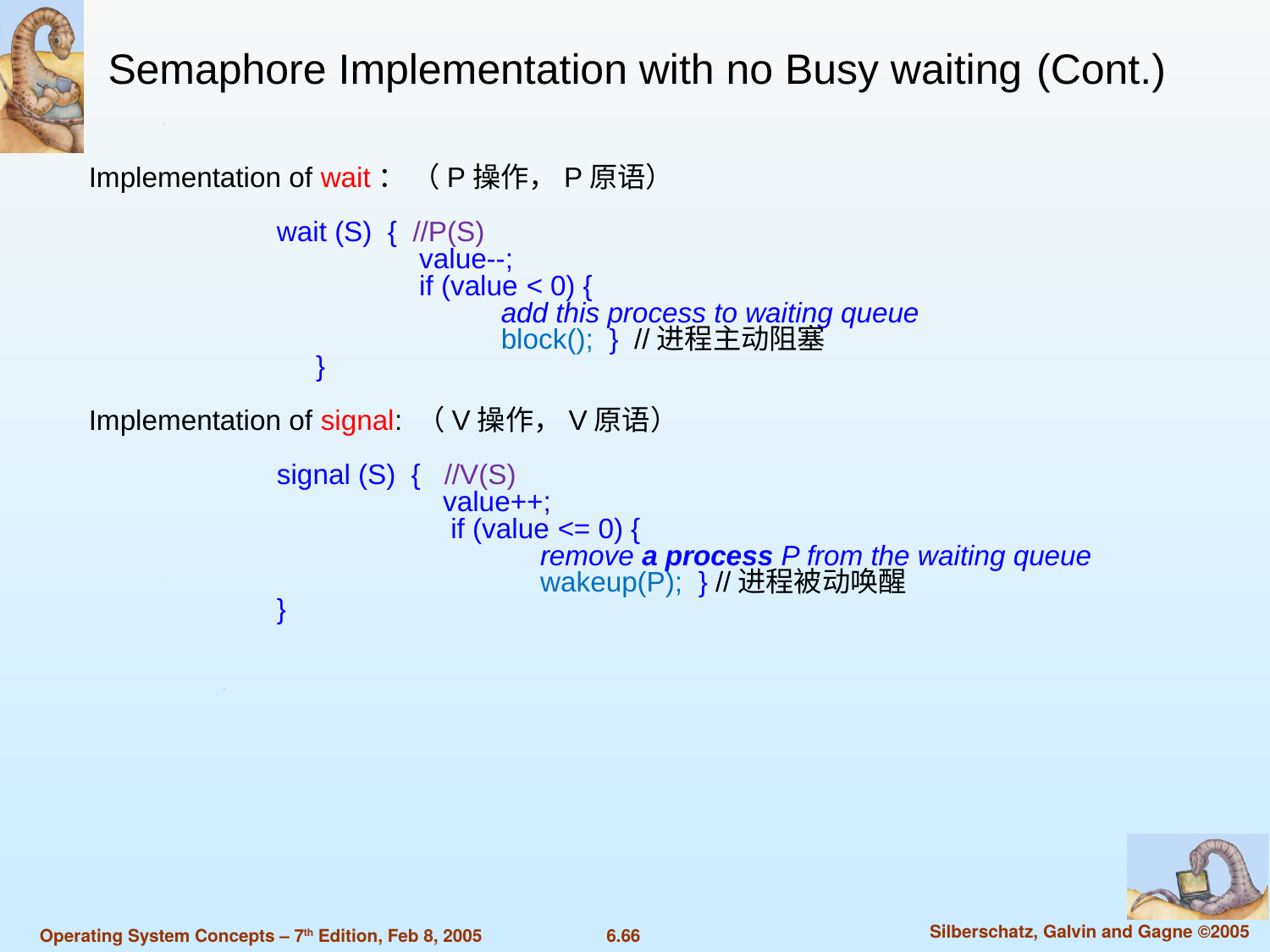

Semaphore Implementation with no Busy waiting (Cont.)
Implementation of wait： （P操作，P原语）

                        wait (S)  {  //P(S)
	                          value--;
	                          if (value < 0) {
			    add this process to waiting queue
			    block();  }  //进程主动阻塞
                             }

Implementation of signal: （V操作，V原语）

                        signal (S)  {   //V(S)
	                             value++;
	                              if (value <= 0) {
			         remove a process P from the waiting queue
			         wakeup(P);  } //进程被动唤醒
                        }